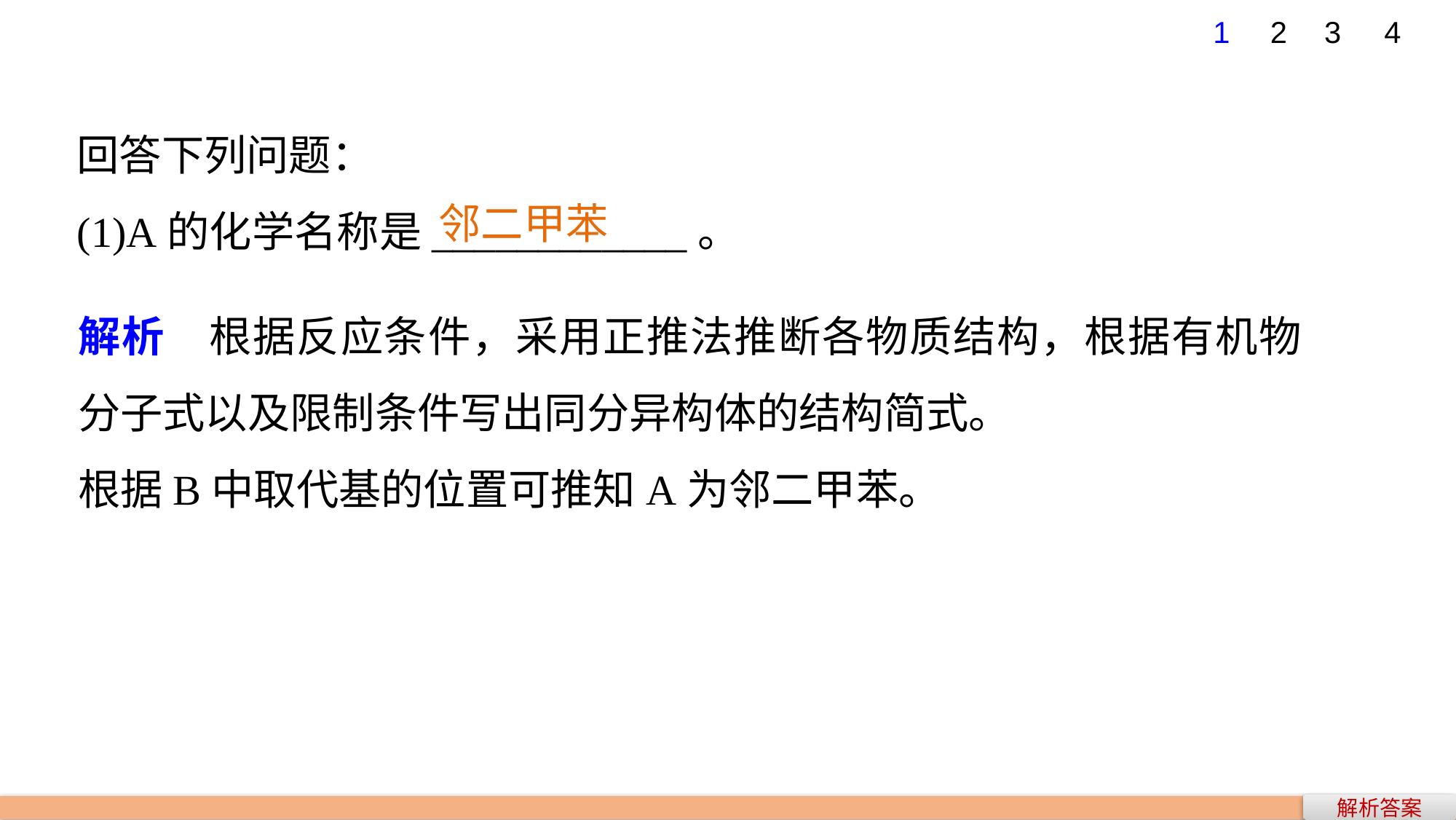

1
2
3
4
回答下列问题：
(1)A的化学名称是____________。
邻二甲苯
解析　根据反应条件，采用正推法推断各物质结构，根据有机物分子式以及限制条件写出同分异构体的结构简式。
根据B中取代基的位置可推知A为邻二甲苯。
解析答案